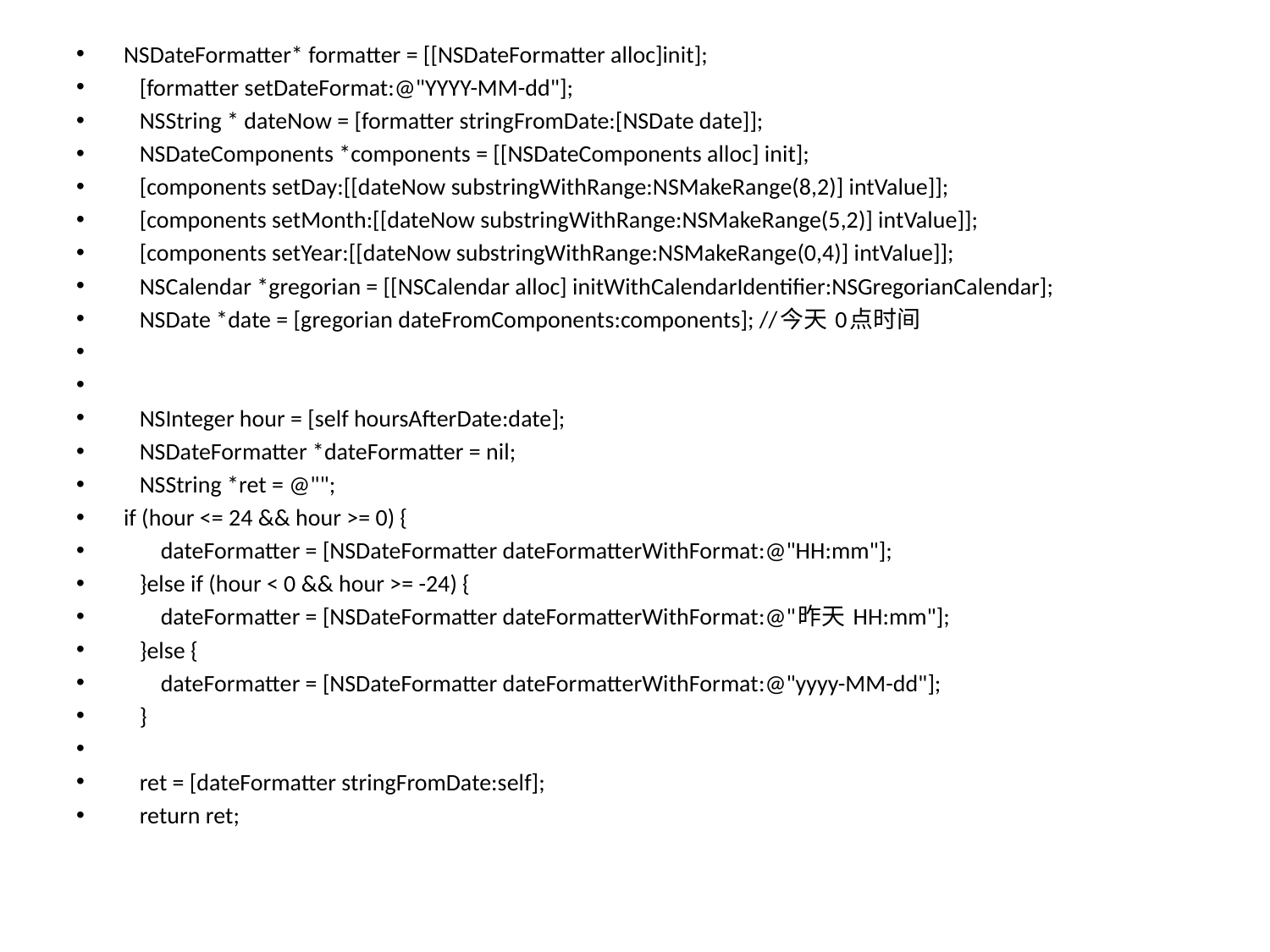

NSDateFormatter* formatter = [[NSDateFormatter alloc]init];
    [formatter setDateFormat:@"YYYY-MM-dd"];
    NSString * dateNow = [formatter stringFromDate:[NSDate date]];
    NSDateComponents *components = [[NSDateComponents alloc] init];
    [components setDay:[[dateNow substringWithRange:NSMakeRange(8,2)] intValue]];
    [components setMonth:[[dateNow substringWithRange:NSMakeRange(5,2)] intValue]];
    [components setYear:[[dateNow substringWithRange:NSMakeRange(0,4)] intValue]];
    NSCalendar *gregorian = [[NSCalendar alloc] initWithCalendarIdentifier:NSGregorianCalendar];
    NSDate *date = [gregorian dateFromComponents:components]; //今天 0点时间

    NSInteger hour = [self hoursAfterDate:date];
    NSDateFormatter *dateFormatter = nil;
    NSString *ret = @"";
 if (hour <= 24 && hour >= 0) {
        dateFormatter = [NSDateFormatter dateFormatterWithFormat:@"HH:mm"];
    }else if (hour < 0 && hour >= -24) {
        dateFormatter = [NSDateFormatter dateFormatterWithFormat:@"昨天 HH:mm"];
    }else {
        dateFormatter = [NSDateFormatter dateFormatterWithFormat:@"yyyy-MM-dd"];
    }

    ret = [dateFormatter stringFromDate:self];
    return ret;